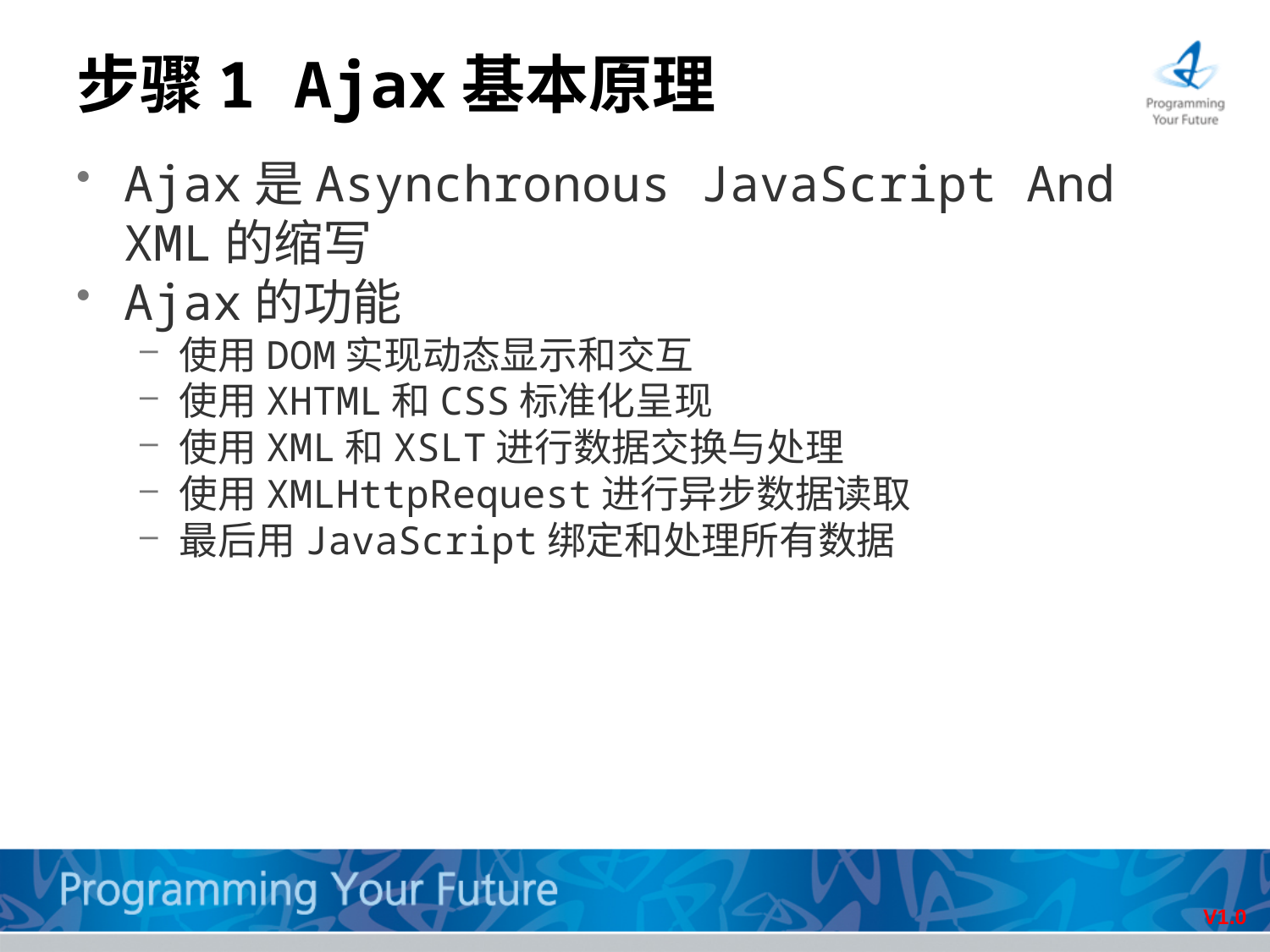

# 步骤1 Ajax基本原理
Ajax是Asynchronous JavaScript And XML的缩写
Ajax的功能
使用DOM实现动态显示和交互
使用XHTML和CSS标准化呈现
使用XML和XSLT进行数据交换与处理
使用XMLHttpRequest进行异步数据读取
最后用JavaScript绑定和处理所有数据